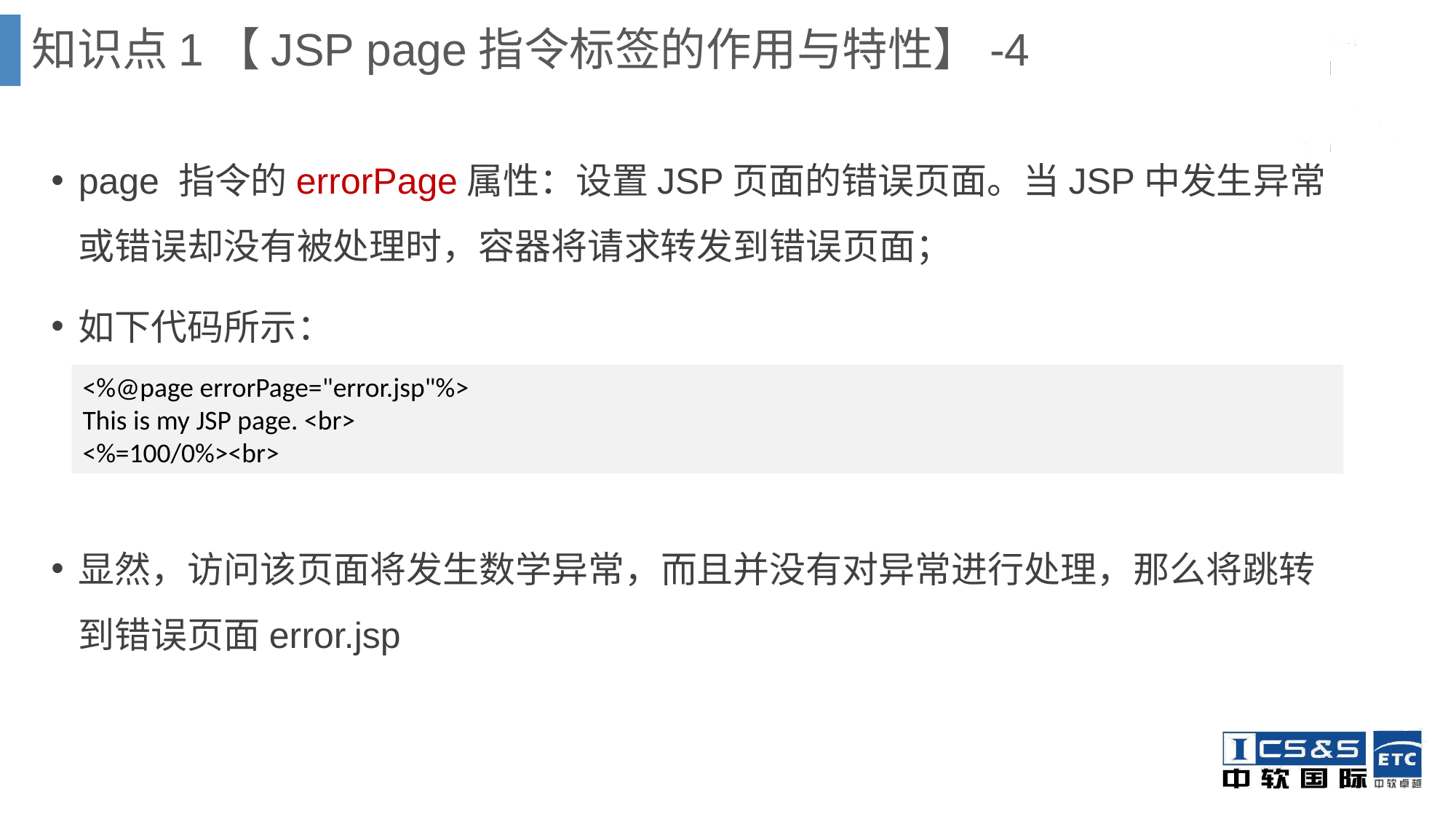

知识点1【JSP page指令标签的作用与特性】-4
page 指令的errorPage属性：设置JSP页面的错误页面。当JSP中发生异常或错误却没有被处理时，容器将请求转发到错误页面；
如下代码所示：

显然，访问该页面将发生数学异常，而且并没有对异常进行处理，那么将跳转到错误页面error.jsp
<%@page errorPage="error.jsp"%>
This is my JSP page. <br>
<%=100/0%><br>